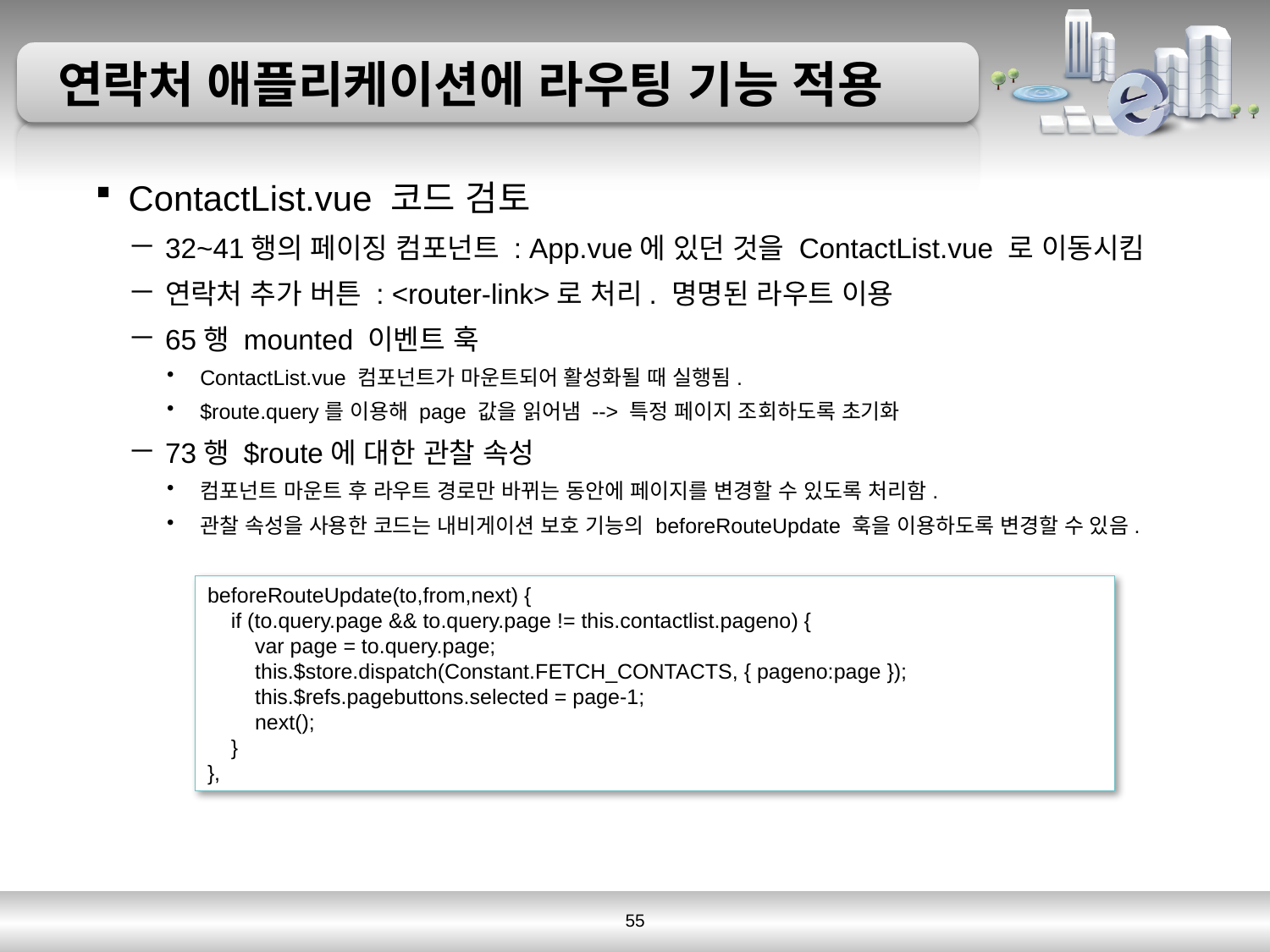

# 연락처 애플리케이션에 라우팅 기능 적용
ContactList.vue 코드 검토
32~41행의 페이징 컴포넌트 : App.vue에 있던 것을 ContactList.vue 로 이동시킴
연락처 추가 버튼 : <router-link>로 처리. 명명된 라우트 이용
65행 mounted 이벤트 훅
ContactList.vue 컴포넌트가 마운트되어 활성화될 때 실행됨.
$route.query를 이용해 page 값을 읽어냄 --> 특정 페이지 조회하도록 초기화
73행 $route에 대한 관찰 속성
컴포넌트 마운트 후 라우트 경로만 바뀌는 동안에 페이지를 변경할 수 있도록 처리함.
관찰 속성을 사용한 코드는 내비게이션 보호 기능의 beforeRouteUpdate 훅을 이용하도록 변경할 수 있음.

beforeRouteUpdate(to,from,next) {
    if (to.query.page && to.query.page != this.contactlist.pageno) {
        var page = to.query.page;
        this.$store.dispatch(Constant.FETCH_CONTACTS, { pageno:page });
        this.$refs.pagebuttons.selected = page-1;
        next();
    }
},